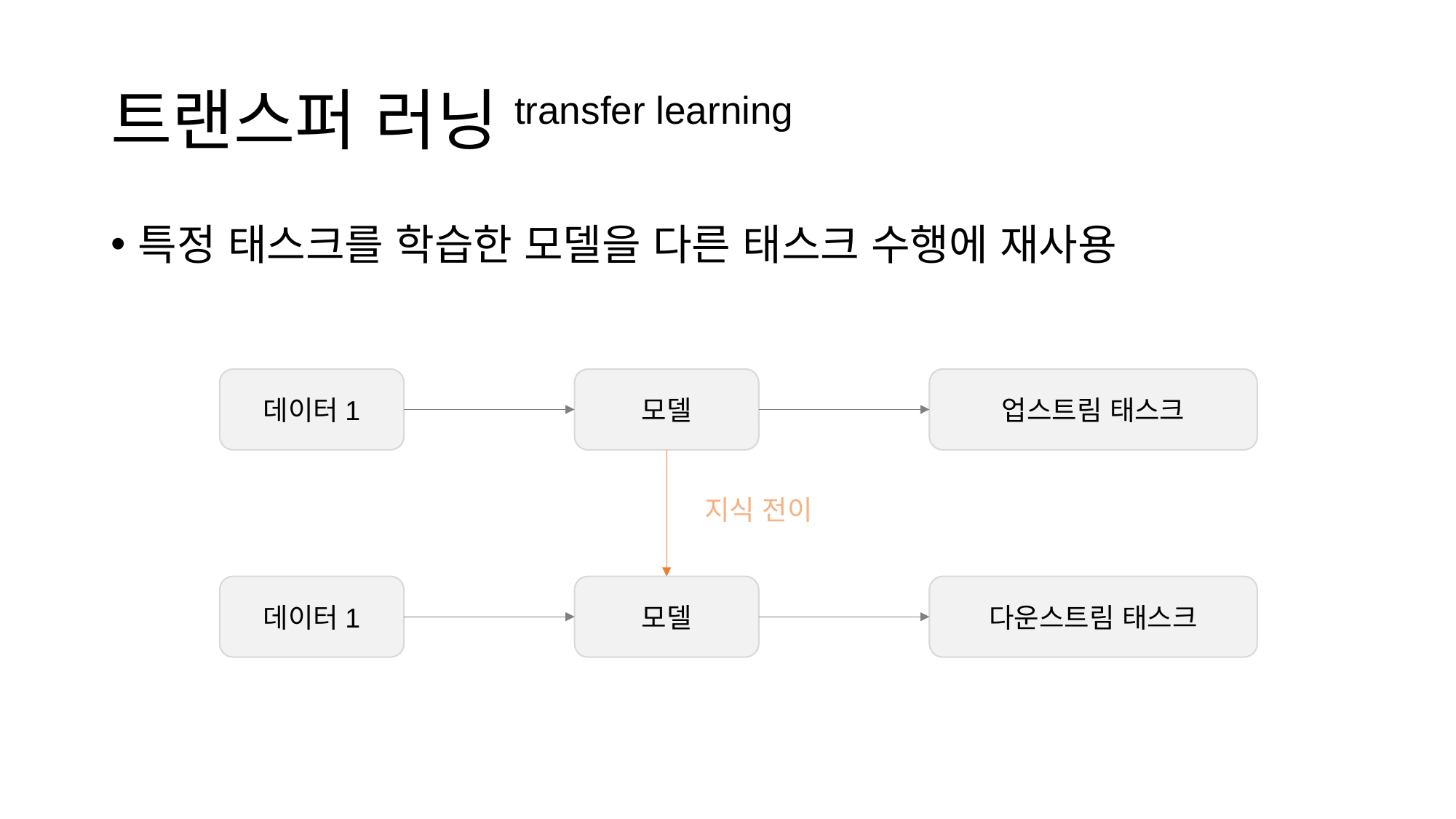

# 트랜스퍼 러닝transfer learning
특정 태스크를 학습한 모델을 다른 태스크 수행에 재사용
모델
업스트림 태스크
데이터1
지식 전이
데이터1
모델
다운스트림 태스크